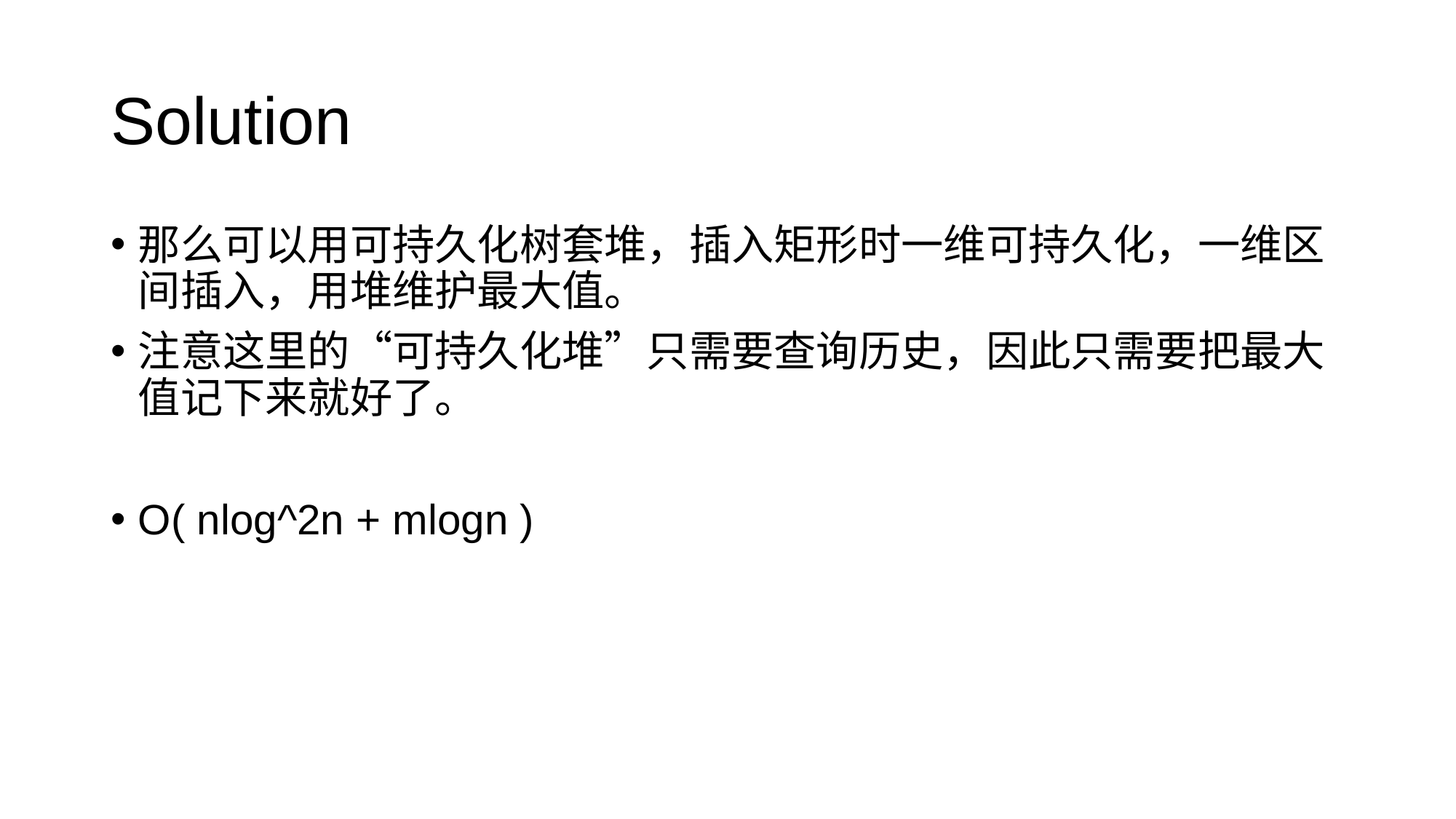

# Solution
那么可以用可持久化树套堆，插入矩形时一维可持久化，一维区间插入，用堆维护最大值。
注意这里的“可持久化堆”只需要查询历史，因此只需要把最大值记下来就好了。

O( nlog^2n + mlogn )